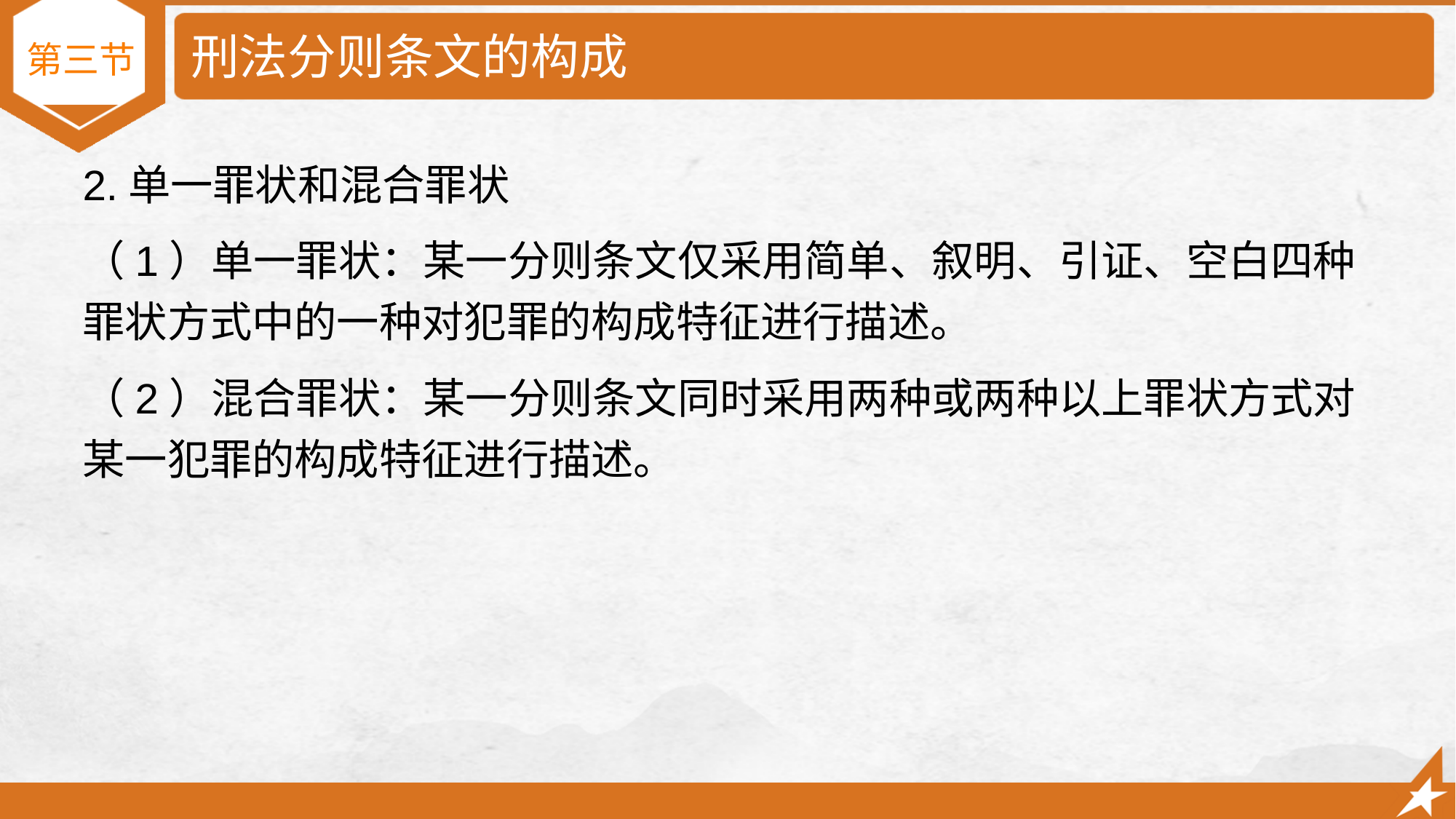

# 刑法分则条文的构成
第三节
2.单一罪状和混合罪状
（1）单一罪状：某一分则条文仅采用简单、叙明、引证、空白四种罪状方式中的一种对犯罪的构成特征进行描述。
（2）混合罪状：某一分则条文同时采用两种或两种以上罪状方式对某一犯罪的构成特征进行描述。